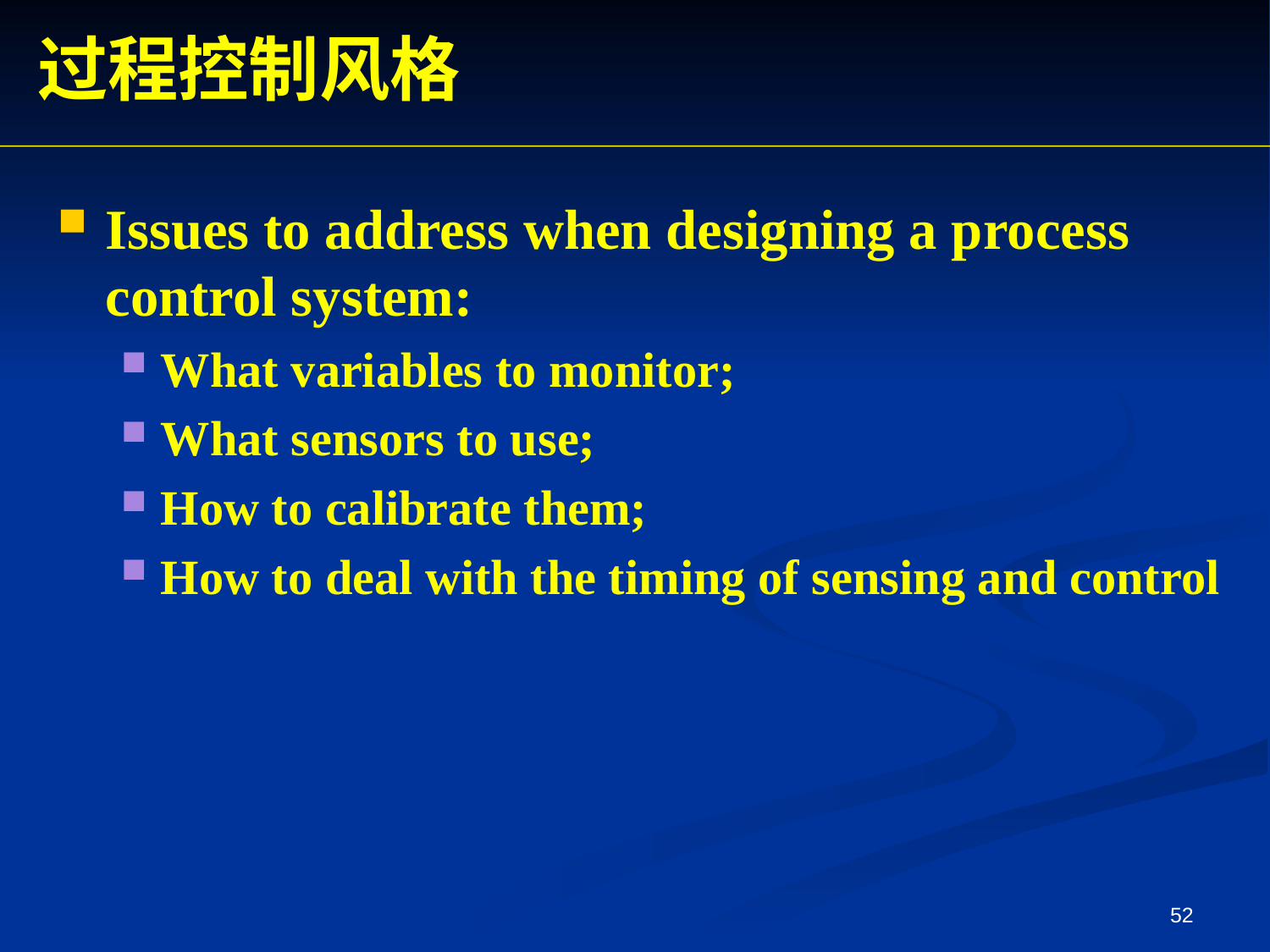

过程控制风格

Issues to address when designing a process control system:
What variables to monitor;
What sensors to use;
How to calibrate them;
How to deal with the timing of sensing and control
52